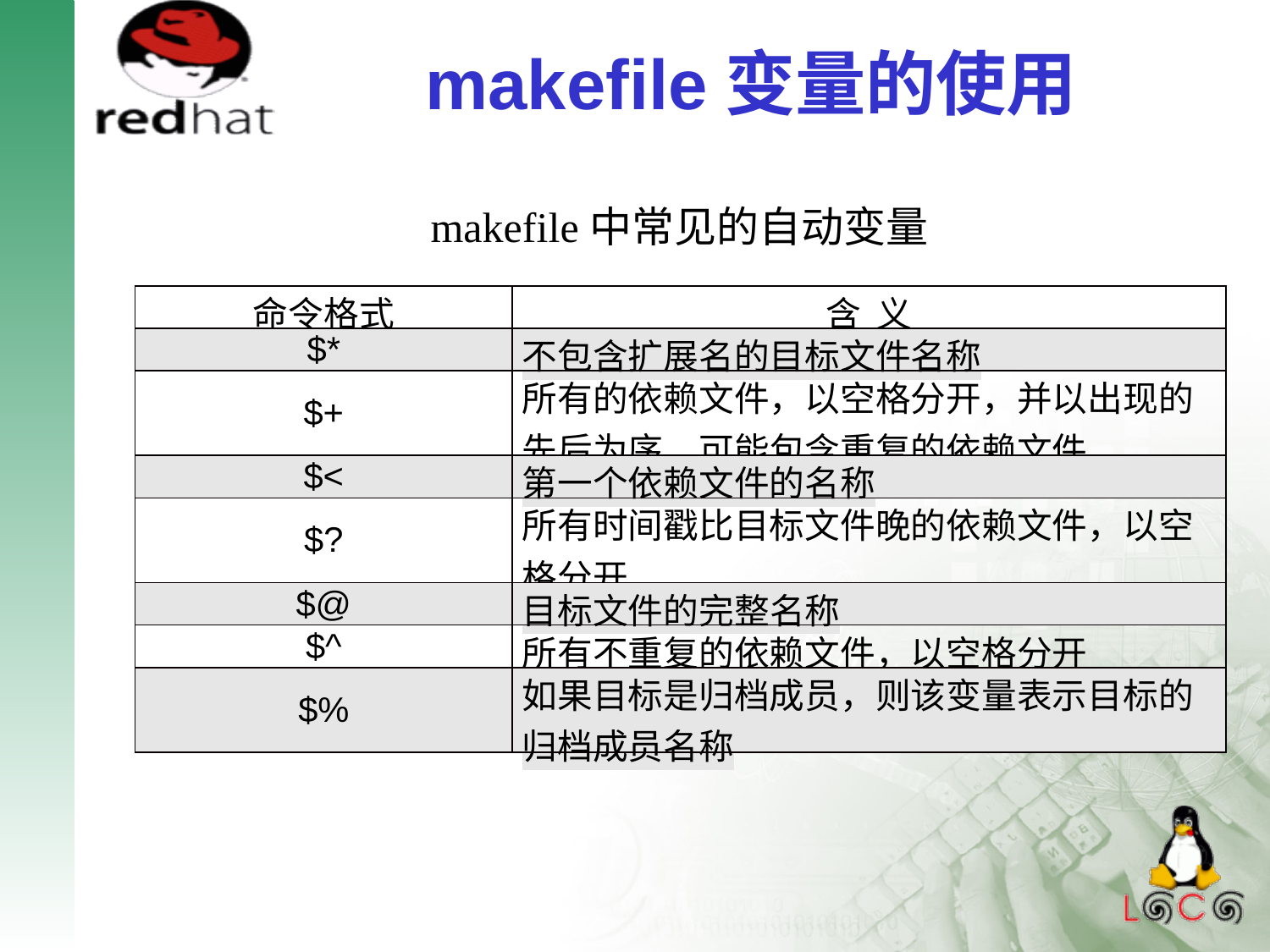

# makefile变量的使用
 makefile中常见的自动变量
| 命令格式 | 含 义 |
| --- | --- |
| $\* | 不包含扩展名的目标文件名称 |
| $+ | 所有的依赖文件，以空格分开，并以出现的先后为序，可能包含重复的依赖文件 |
| $< | 第一个依赖文件的名称 |
| $? | 所有时间戳比目标文件晚的依赖文件，以空格分开 |
| $@ | 目标文件的完整名称 |
| $^ | 所有不重复的依赖文件，以空格分开 |
| $% | 如果目标是归档成员，则该变量表示目标的归档成员名称 |